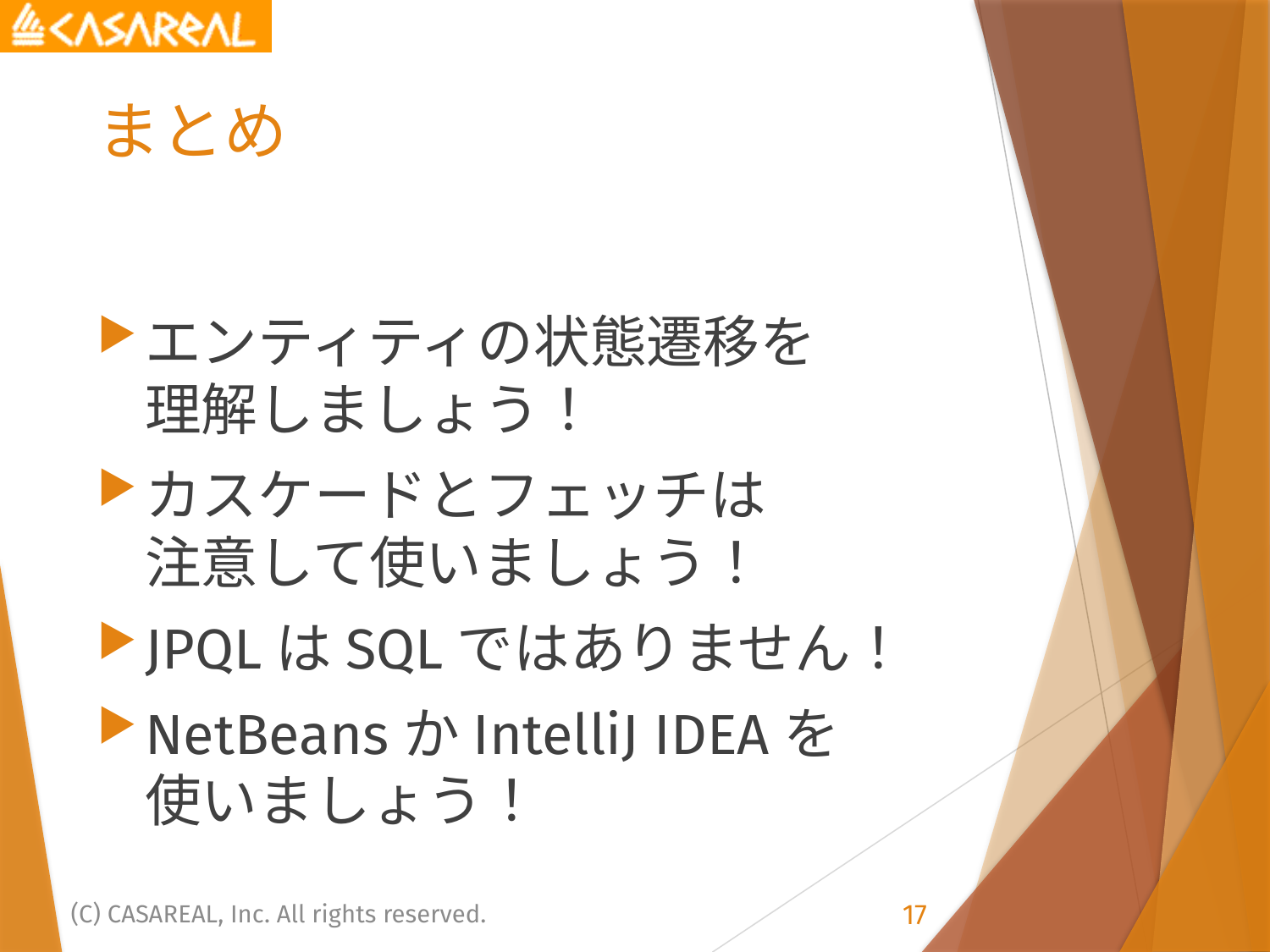

# まとめ
エンティティの状態遷移を
理解しましょう！
カスケードとフェッチは
注意して使いましょう！
JPQLはSQLではありません！
NetBeansかIntelliJ IDEAを
使いましょう！
(C) CASAREAL, Inc. All rights reserved.
17